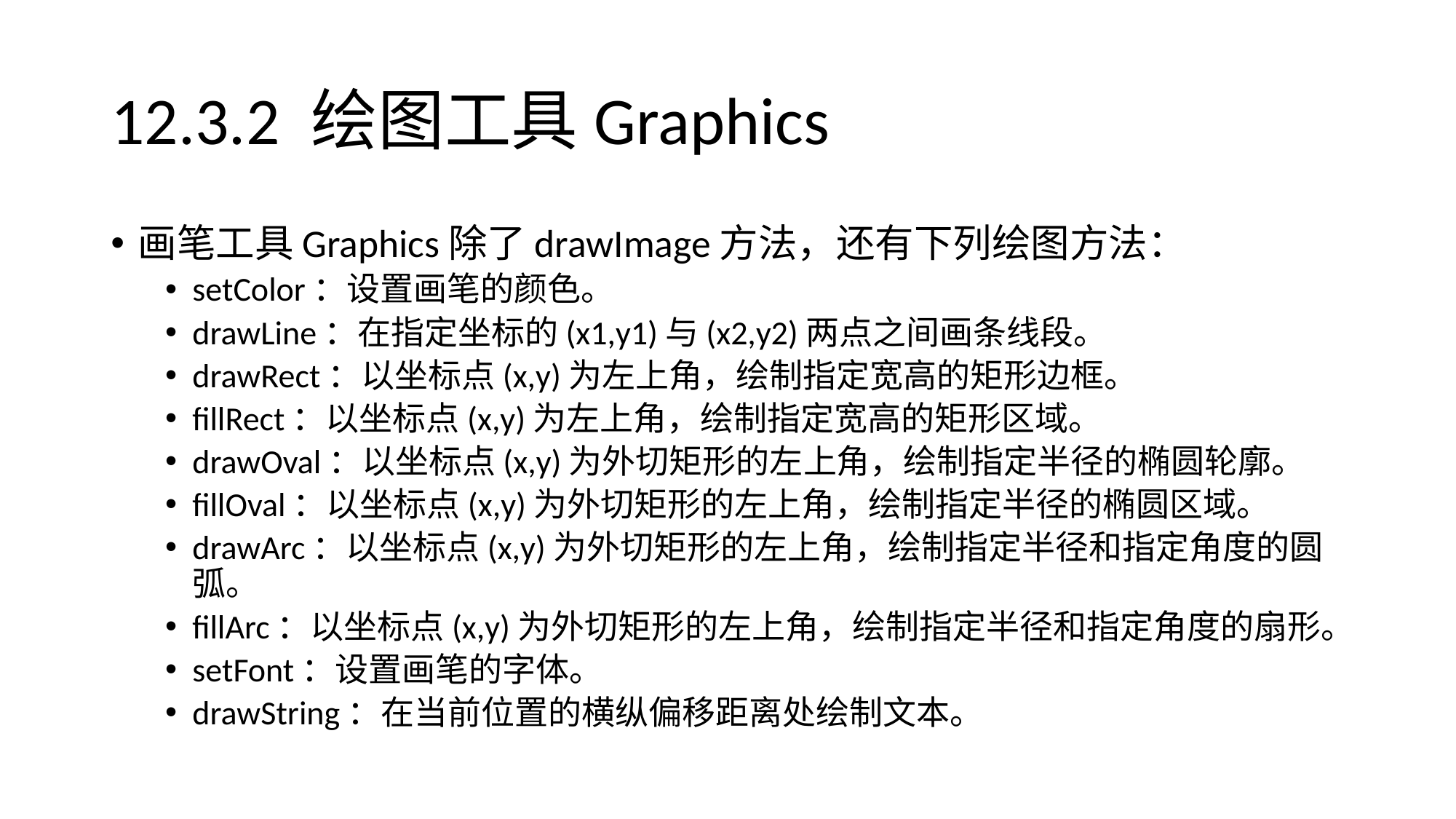

# 12.3.2 绘图工具Graphics
画笔工具Graphics除了drawImage方法，还有下列绘图方法：
setColor：设置画笔的颜色。
drawLine：在指定坐标的(x1,y1)与(x2,y2)两点之间画条线段。
drawRect：以坐标点(x,y)为左上角，绘制指定宽高的矩形边框。
fillRect：以坐标点(x,y)为左上角，绘制指定宽高的矩形区域。
drawOval：以坐标点(x,y)为外切矩形的左上角，绘制指定半径的椭圆轮廓。
fillOval：以坐标点(x,y)为外切矩形的左上角，绘制指定半径的椭圆区域。
drawArc：以坐标点(x,y)为外切矩形的左上角，绘制指定半径和指定角度的圆弧。
fillArc：以坐标点(x,y)为外切矩形的左上角，绘制指定半径和指定角度的扇形。
setFont：设置画笔的字体。
drawString：在当前位置的横纵偏移距离处绘制文本。